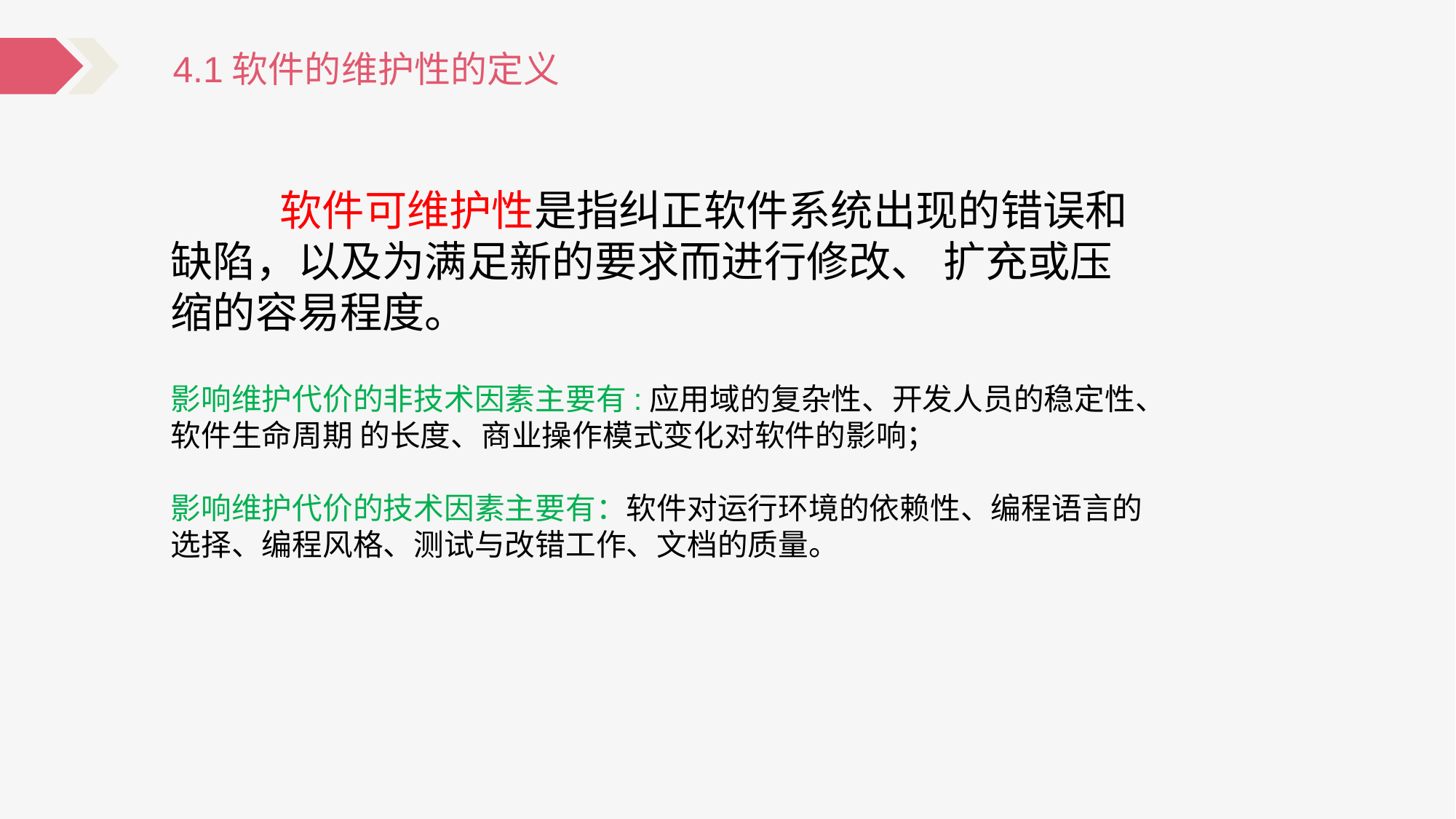

4.1软件的维护性的定义
	软件可维护性是指纠正软件系统出现的错误和缺陷，以及为满足新的要求而进行修改、 扩充或压缩的容易程度。

影响维护代价的非技术因素主要有:应用域的复杂性、开发人员的稳定性、软件生命周期 的长度、商业操作模式变化对软件的影响；

影响维护代价的技术因素主要有：软件对运行环境的依赖性、编程语言的选择、编程风格、测试与改错工作、文档的质量。